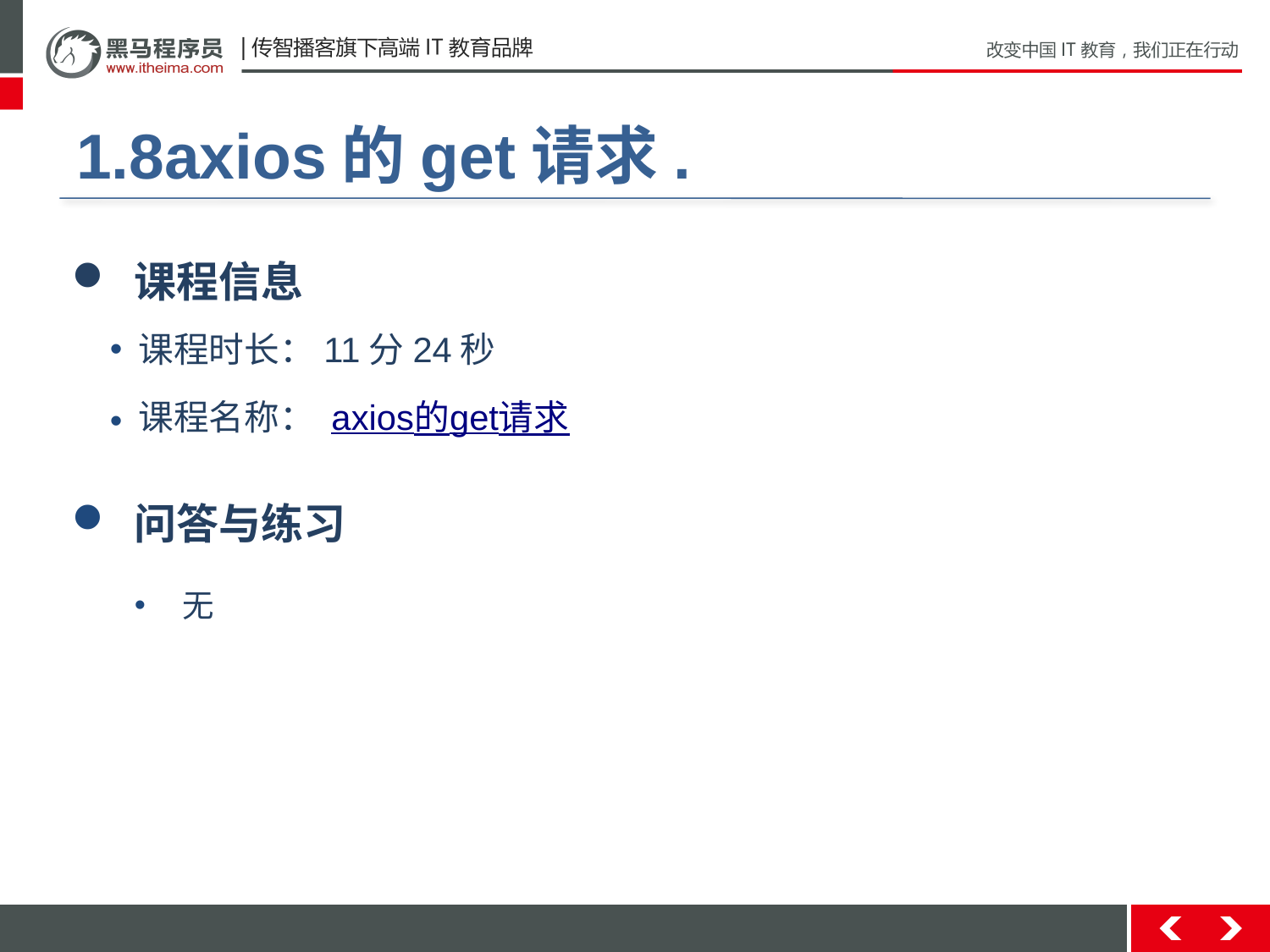

#
1.8axios的get请求.
 课程信息
 课程时长：11分24秒
 课程名称： axios的get请求
 问答与练习
无